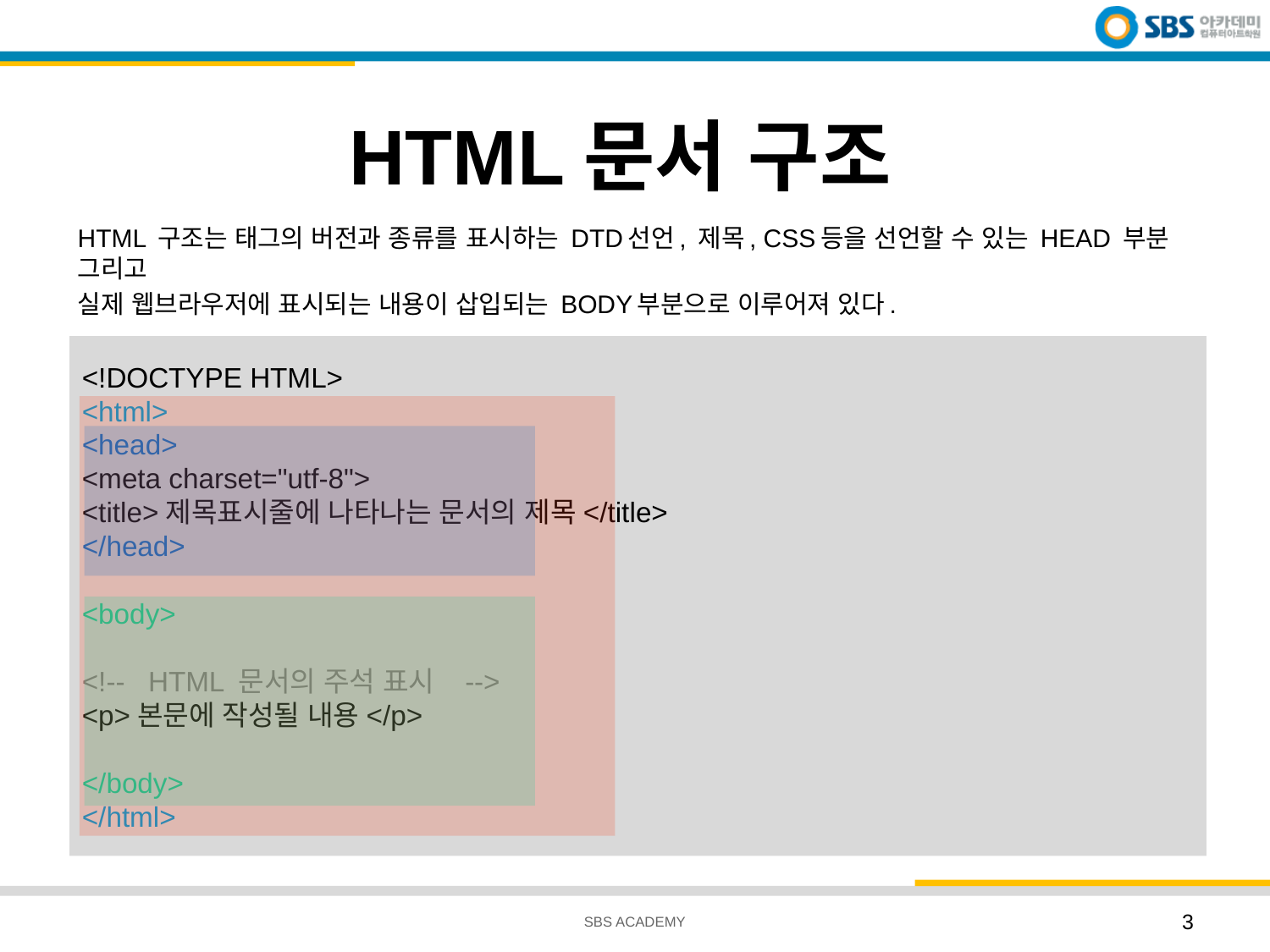

# HTML문서 구조
HTML 구조는 태그의 버전과 종류를 표시하는 DTD선언, 제목, CSS등을 선언할 수 있는 HEAD 부분 그리고
실제 웹브라우저에 표시되는 내용이 삽입되는 BODY부분으로 이루어져 있다.
<!DOCTYPE HTML>
<html>
<head>
<meta charset="utf-8">
<title>제목표시줄에 나타나는 문서의 제목</title>
</head>

<body>

<!--   HTML 문서의 주석 표시   -->
<p>본문에 작성될 내용</p>

</body>
</html>

SBS ACADEMY
3